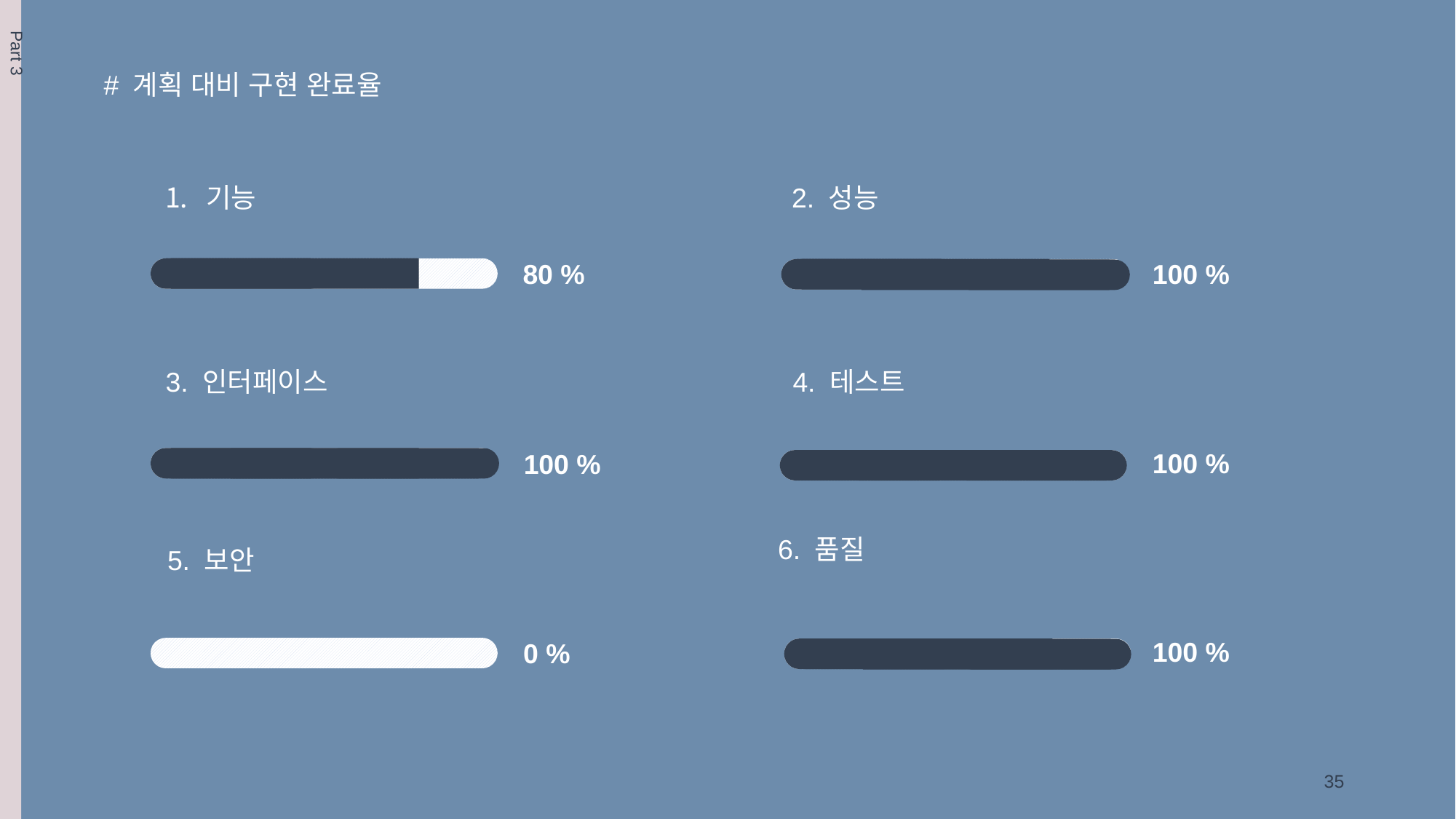

Part 3
# 계획 대비 구현 완료율
기능
2. 성능
100 %
80 %

3. 인터페이스
4. 테스트
100 %
100 %

6. 품질
5. 보안
100 %
0 %

35